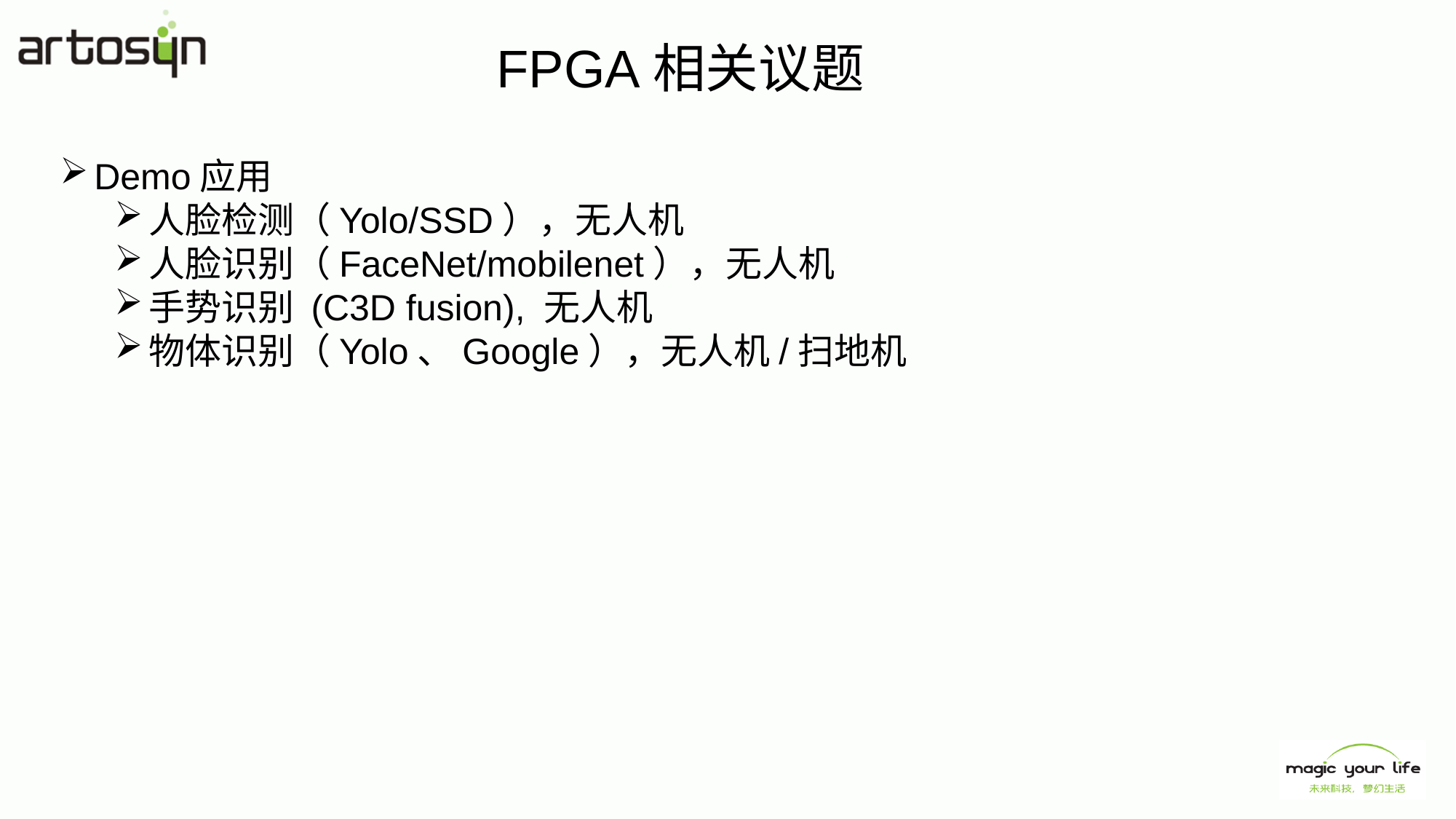

FPGA相关议题
Demo应用
人脸检测（Yolo/SSD），无人机
人脸识别（FaceNet/mobilenet），无人机
手势识别 (C3D fusion), 无人机
物体识别（Yolo、Google），无人机/扫地机